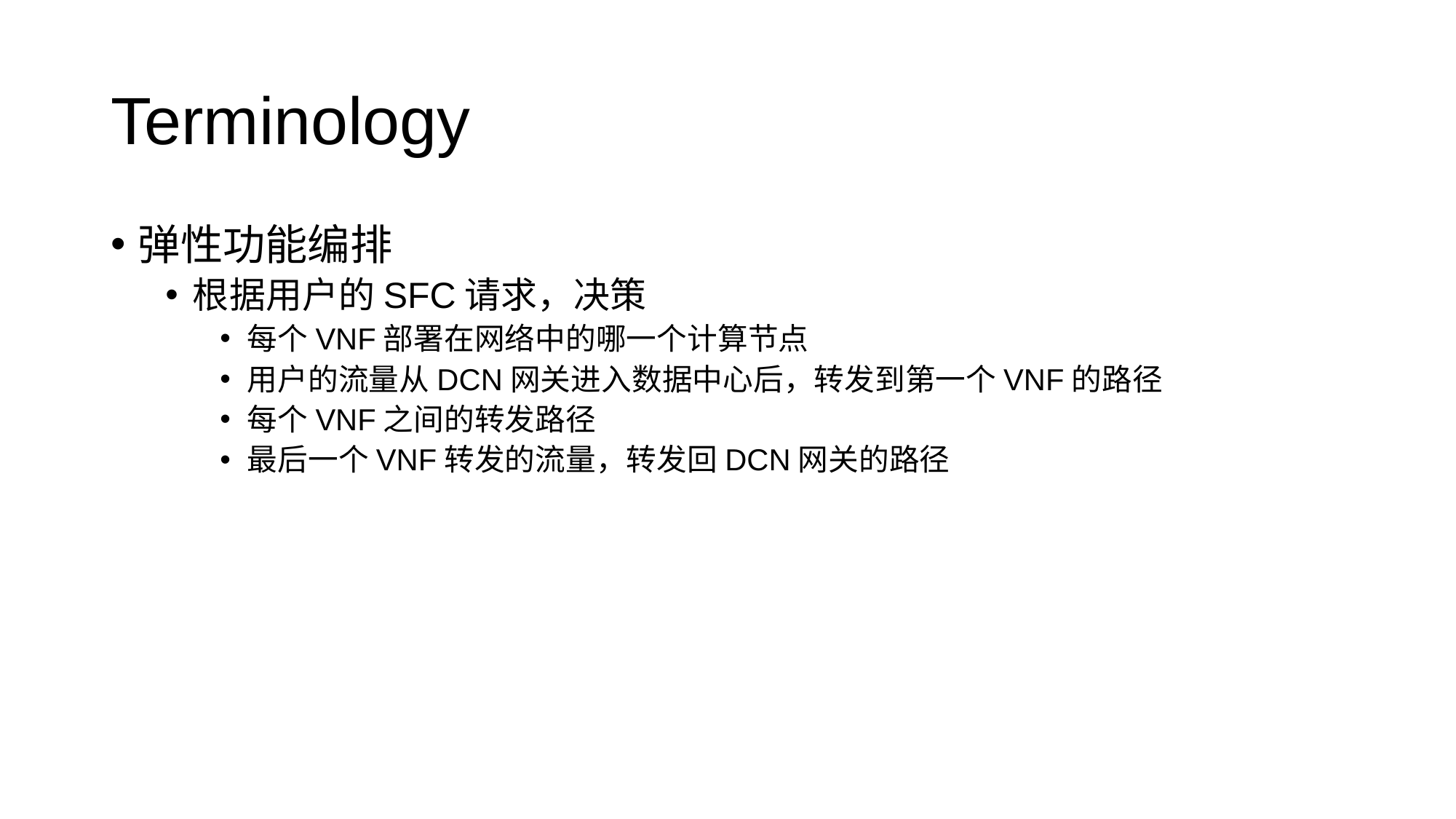

# Terminology
弹性功能编排
根据用户的SFC请求，决策
每个VNF部署在网络中的哪一个计算节点
用户的流量从DCN网关进入数据中心后，转发到第一个VNF的路径
每个VNF之间的转发路径
最后一个VNF转发的流量，转发回DCN网关的路径